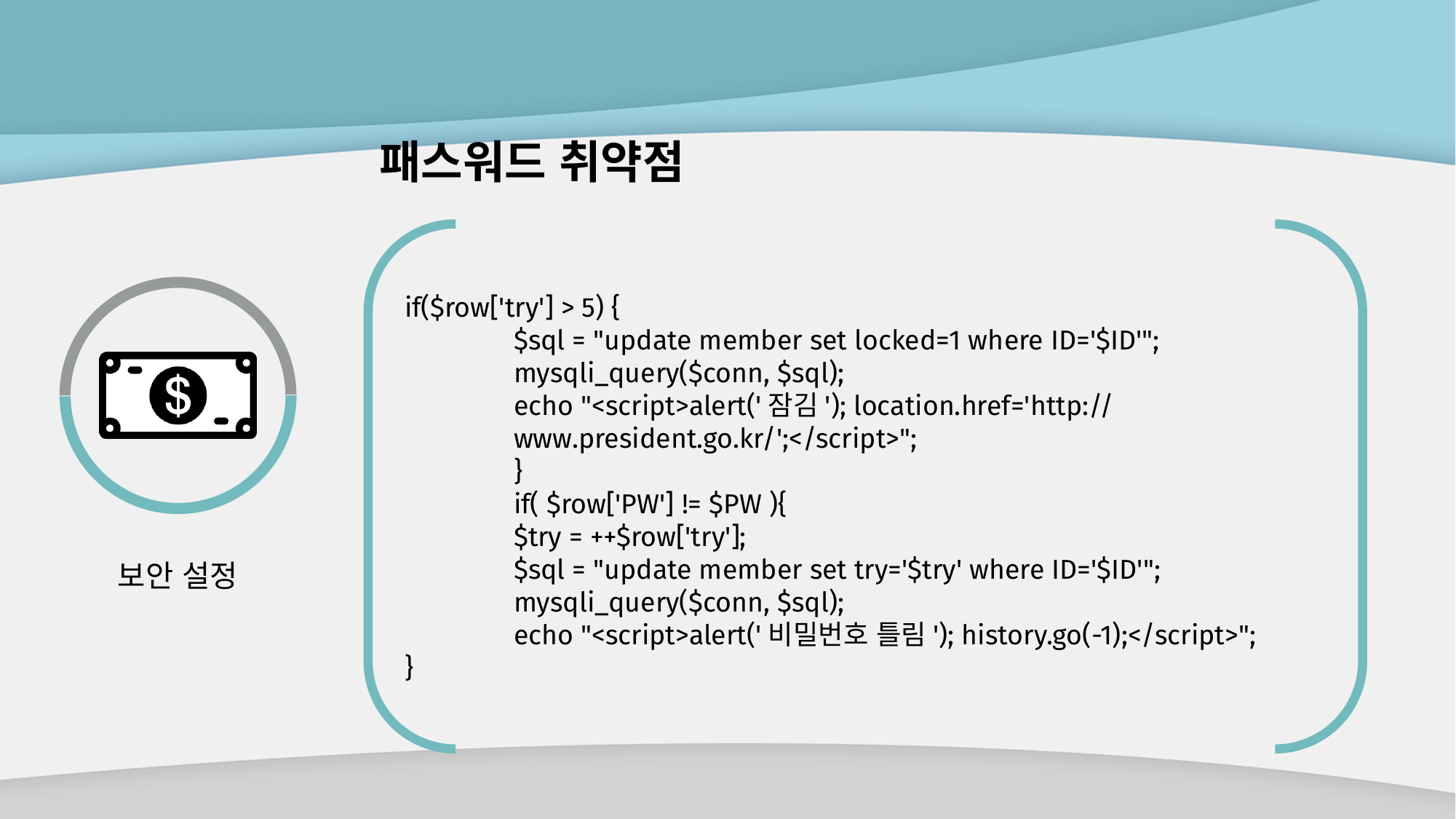

# 패스워드 취약점
if($row['try'] > 5) {
$sql = "update member set locked=1 where ID='$ID'";
mysqli_query($conn, $sql);
echo "<script>alert('잠김'); location.href='http://www.president.go.kr/';</script>";
}
if( $row['PW'] != $PW ){
$try = ++$row['try'];
$sql = "update member set try='$try' where ID='$ID'";
mysqli_query($conn, $sql);
echo "<script>alert('비밀번호 틀림'); history.go(-1);</script>";
}